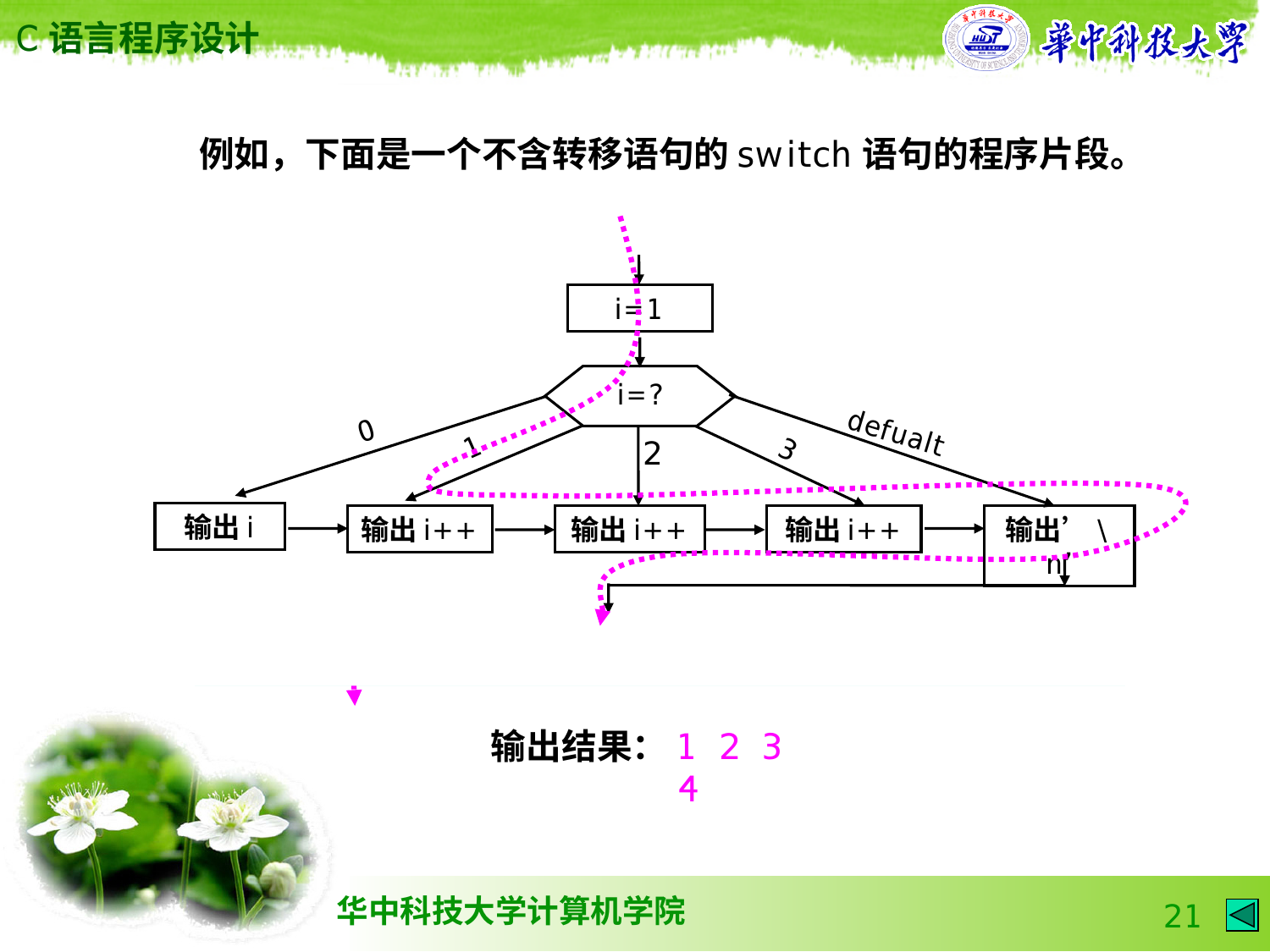

例如，下面是一个不含转移语句的switch语句的程序片段。

	i = 1;
	switch ( i ){
	    case 0：printf("%d\t", i);
	    case 1：printf("%d\t", i++);
	    case 2：printf("%d\t", i++);
	    case 3：printf("%d", i++);
	    default：printf("\n");
	}
	printf("%d\n", i);

输出结果：1  2  3
        4

i=1

i=?

0
defualt
1

3
2
输出i
输出i++
输出i++
输出i++
输出’\n’

21